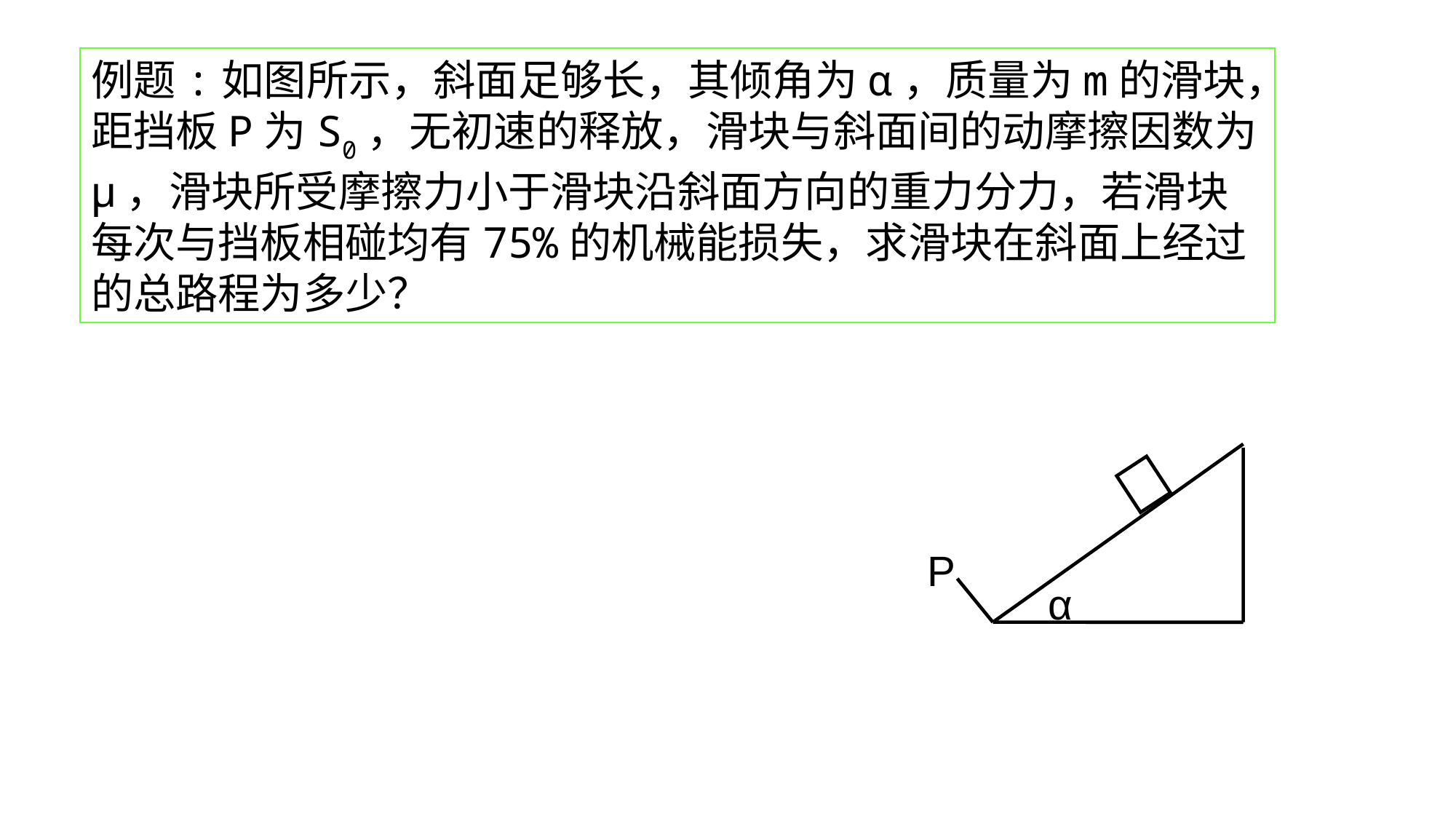

例题:如图所示，斜面足够长，其倾角为α，质量为m的滑块，距挡板P为S0，无初速的释放，滑块与斜面间的动摩擦因数为μ，滑块所受摩擦力小于滑块沿斜面方向的重力分力，若滑块每次与挡板相碰均有75%的机械能损失，求滑块在斜面上经过的总路程为多少？

P
α